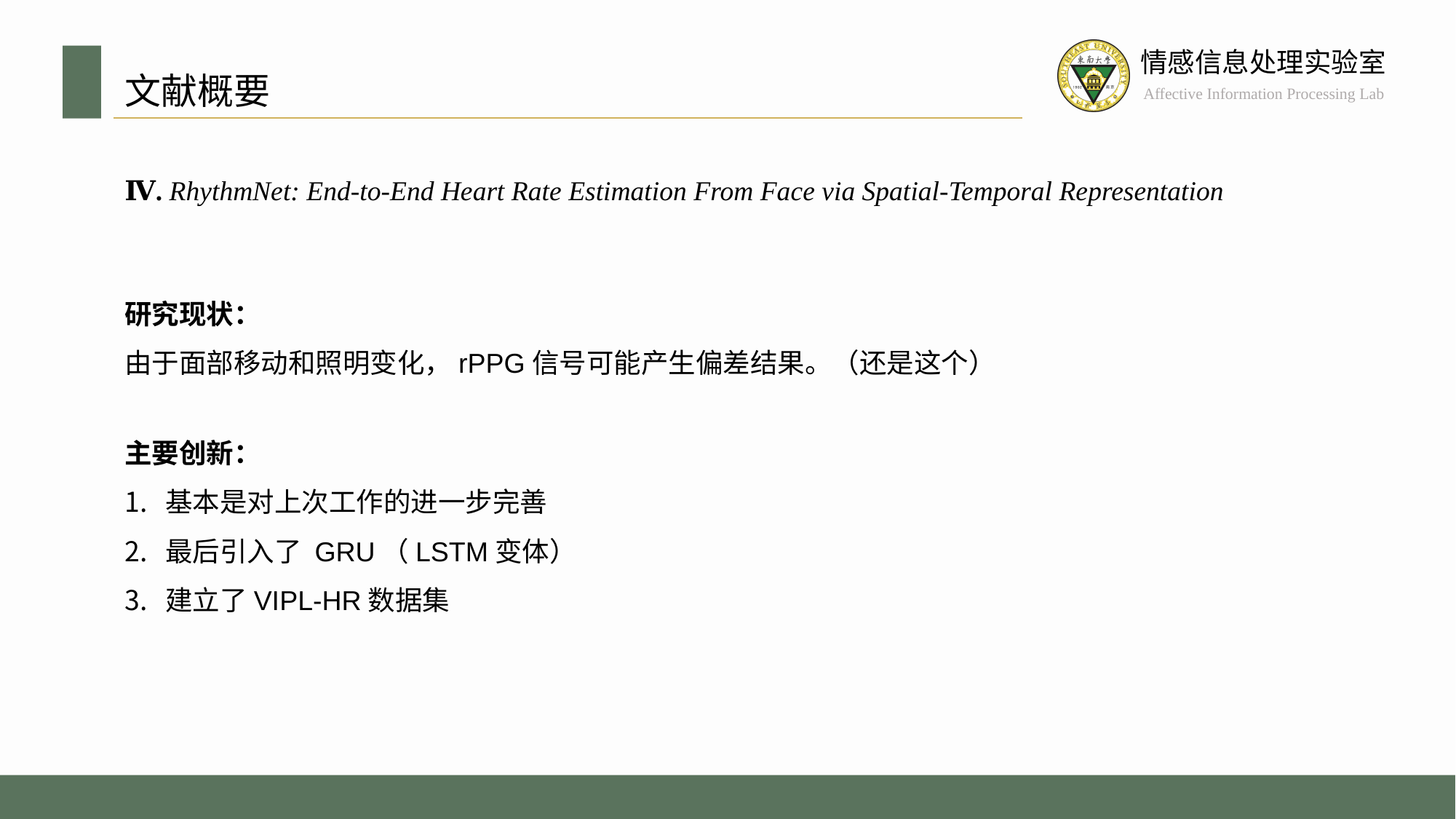

# 文献概要
Ⅳ. RhythmNet: End-to-End Heart Rate Estimation From Face via Spatial-Temporal Representation
研究现状：
由于面部移动和照明变化，rPPG信号可能产生偏差结果。（还是这个）
主要创新：
基本是对上次工作的进一步完善
最后引入了 GRU（LSTM变体）
建立了VIPL-HR数据集